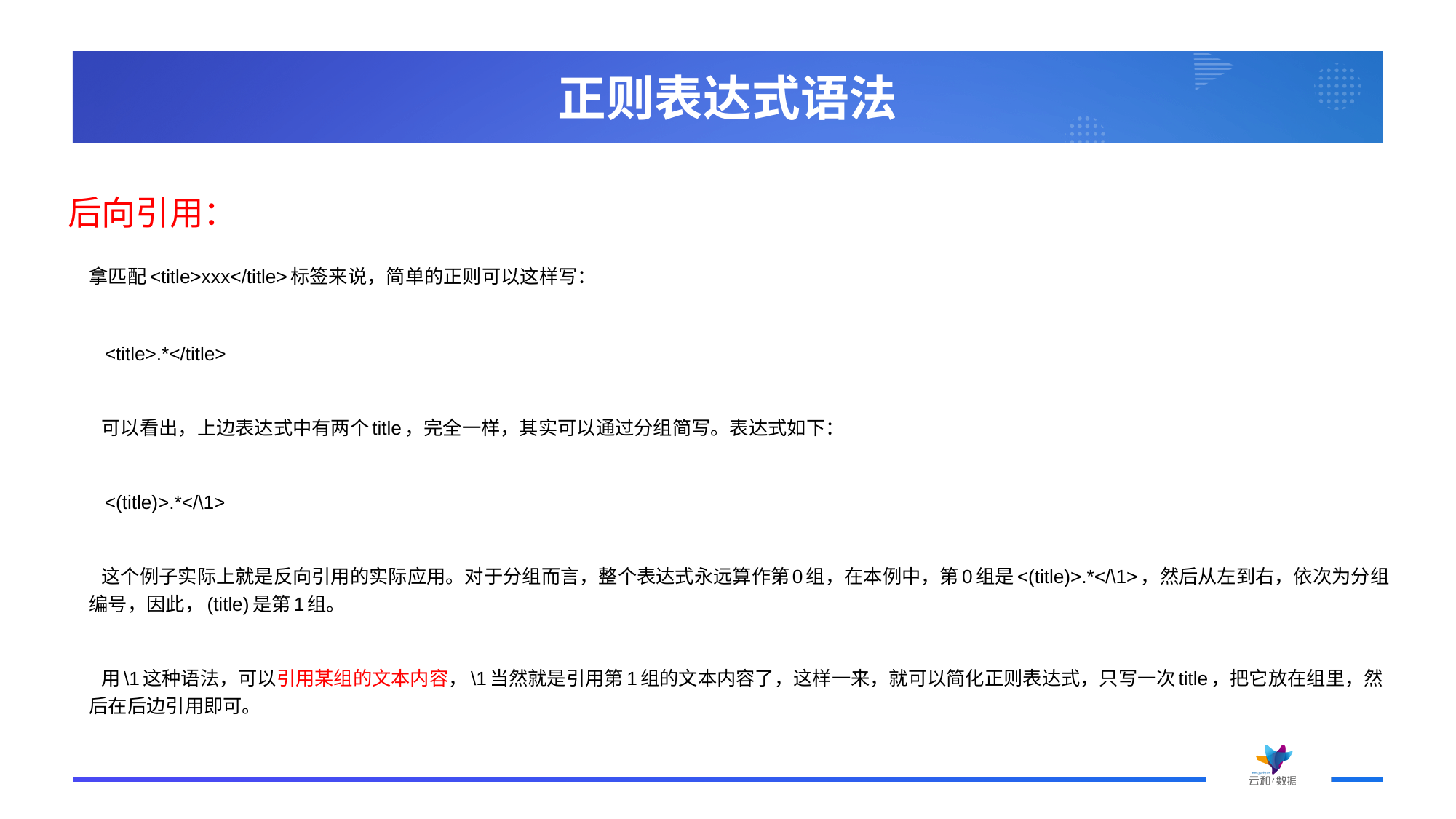

# 正则表达式语法
后向引用：
	拿匹配<title>xxx</title>标签来说，简单的正则可以这样写：

       <title>.*</title>

       可以看出，上边表达式中有两个title，完全一样，其实可以通过分组简写。表达式如下：

       <(title)>.*</\1>

       这个例子实际上就是反向引用的实际应用。对于分组而言，整个表达式永远算作第0组，在本例中，第0组是<(title)>.*</\1>，然后从左到右，依次为分组编号，因此，(title)是第1组。

       用\1这种语法，可以引用某组的文本内容，\1当然就是引用第1组的文本内容了，这样一来，就可以简化正则表达式，只写一次title，把它放在组里，然后在后边引用即可。